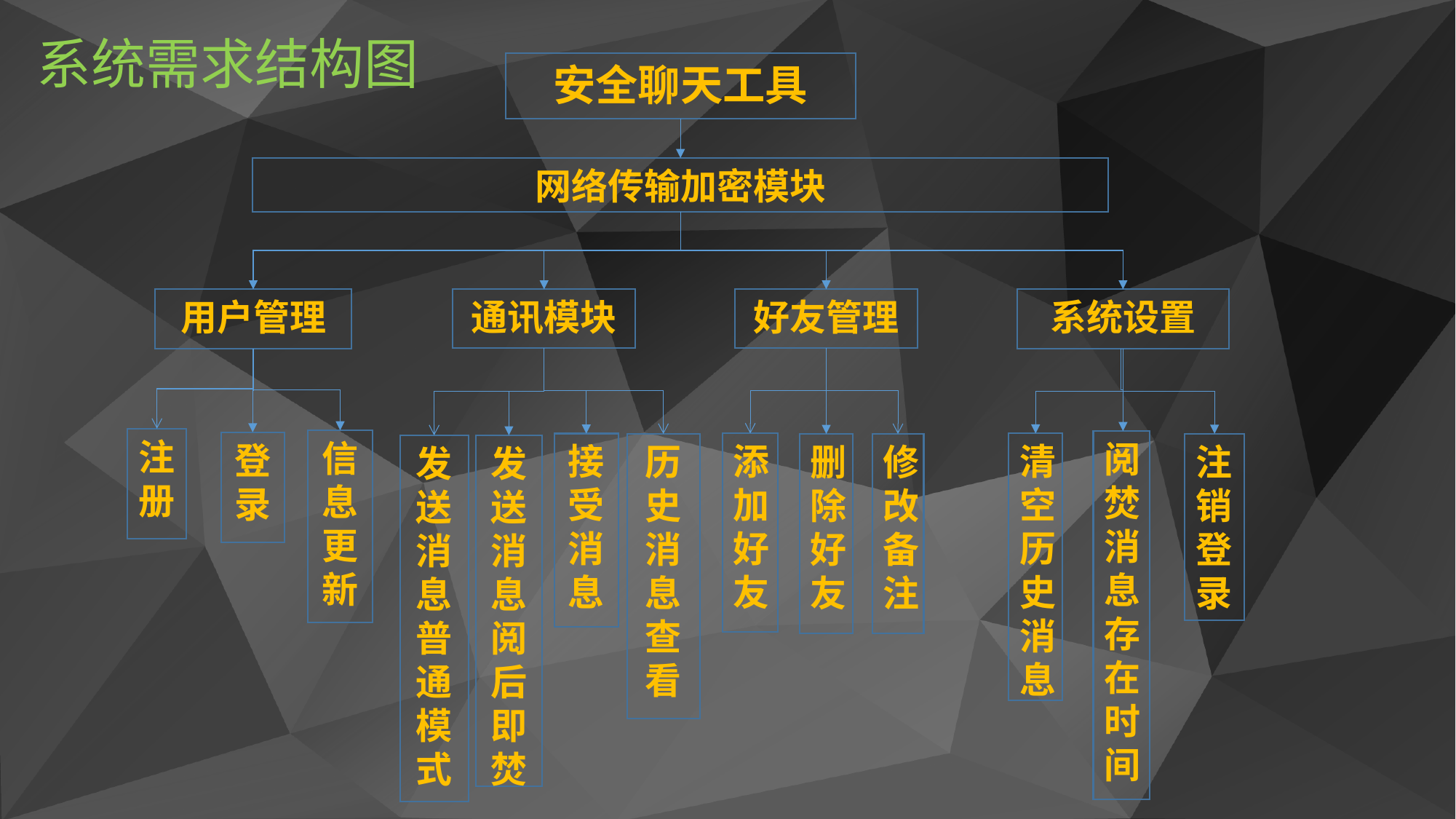

# 系统需求结构图
安全聊天工具
网络传输加密模块
用户管理
通讯模块
好友管理
系统设置
注册
信息更新
阅焚消息存在时间
登录
添加好友
清空历史消息
接受消息
注销登录
历史消息查看
删除好友
修改备注
发送消息
普通模式
发送消息阅后即焚